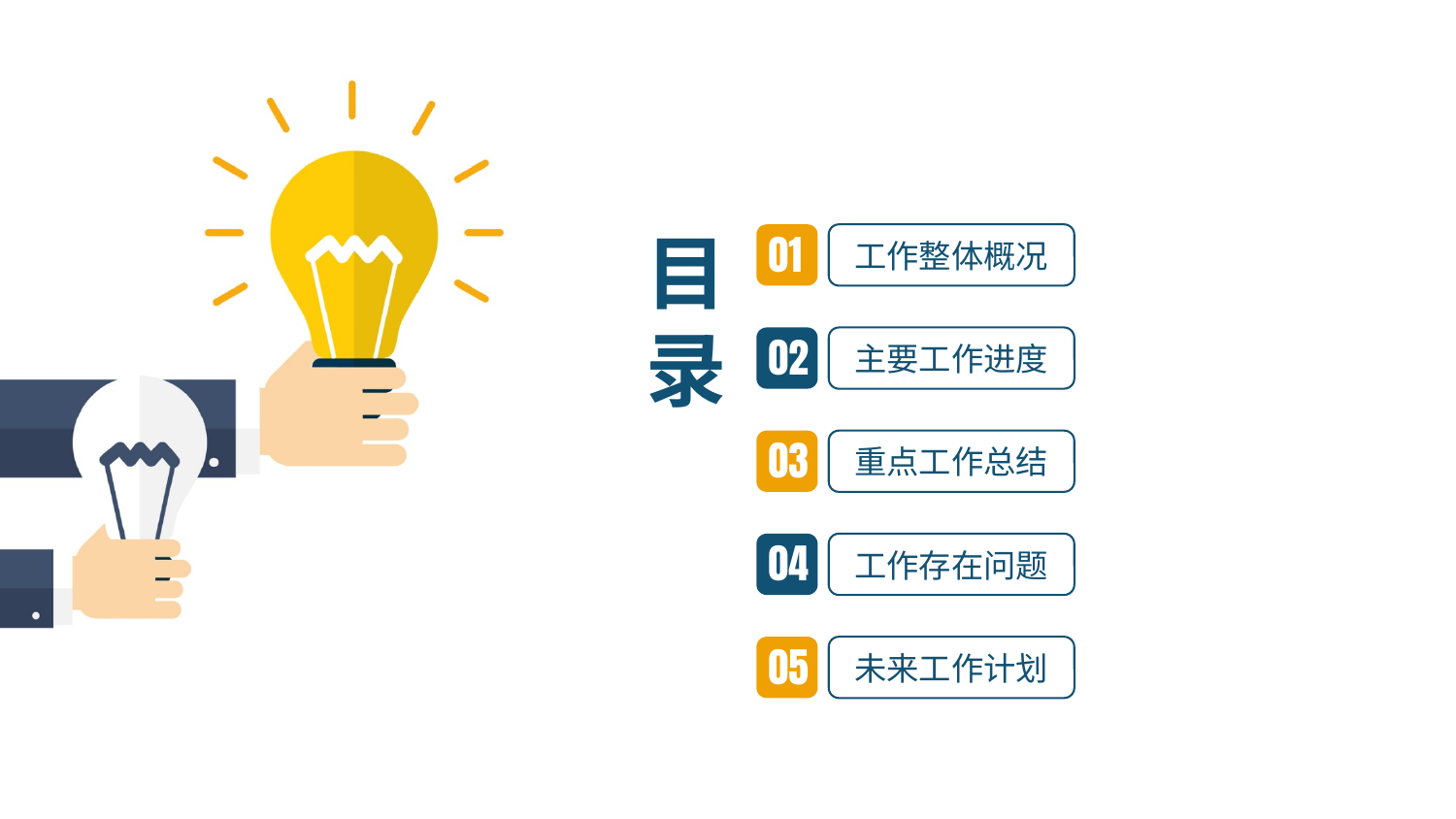

目
录
01

工作整体概况

02

主要工作进度
03

重点工作总结

04

工作存在问题
05

未来工作计划